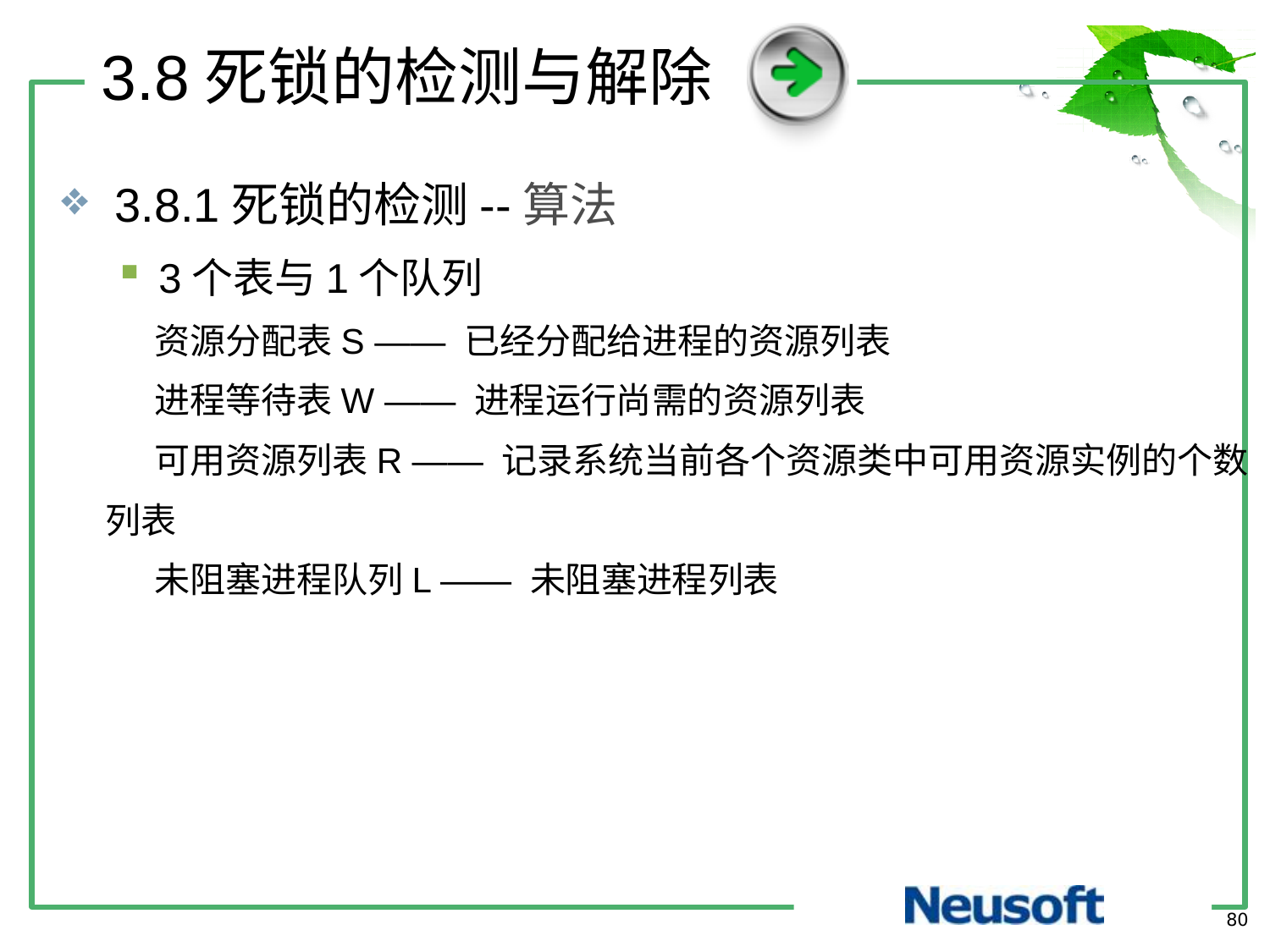

3.8死锁的检测与解除
3.8.1死锁的检测--算法
3个表与1个队列
    资源分配表S —— 已经分配给进程的资源列表
    进程等待表W —— 进程运行尚需的资源列表
    可用资源列表R —— 记录系统当前各个资源类中可用资源实例的个数列表
    未阻塞进程队列L —— 未阻塞进程列表
80